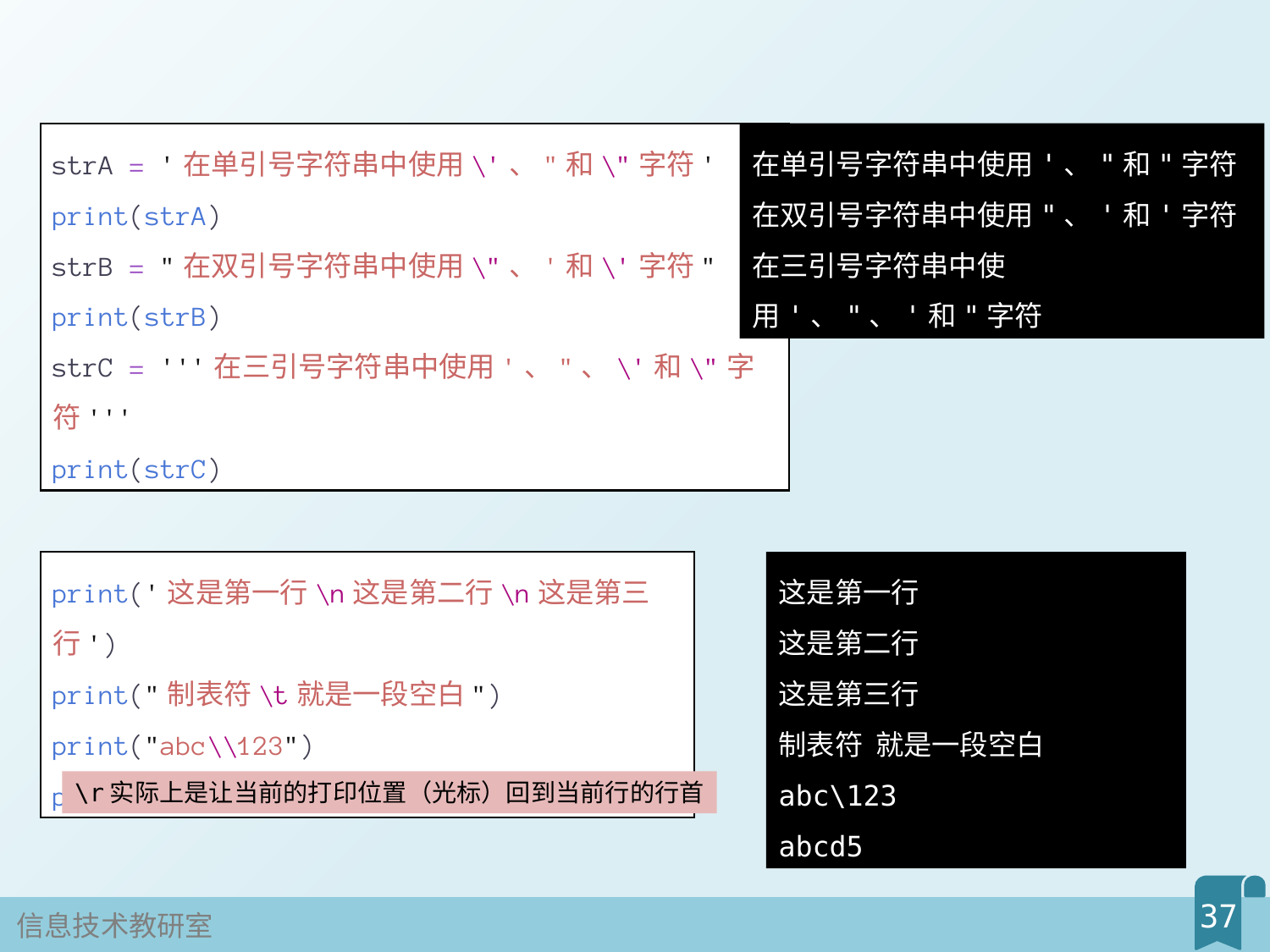

strA = '在单引号字符串中使用\'、"和\"字符'
print(strA)
strB = "在双引号字符串中使用\"、'和\'字符"
print(strB)
strC = '''在三引号字符串中使用'、"、\'和\"字符'''
print(strC)
在单引号字符串中使用'、"和"字符
在双引号字符串中使用"、'和'字符
在三引号字符串中使用'、"、'和"字符
print('这是第一行\n这是第二行\n这是第三行')
print("制表符\t就是一段空白")
print("abc\\123")
print('''12345\rabcd''')
这是第一行
这是第二行
这是第三行
制表符  就是一段空白
abc\123
abcd5
\r实际上是让当前的打印位置（光标）回到当前行的行首
37